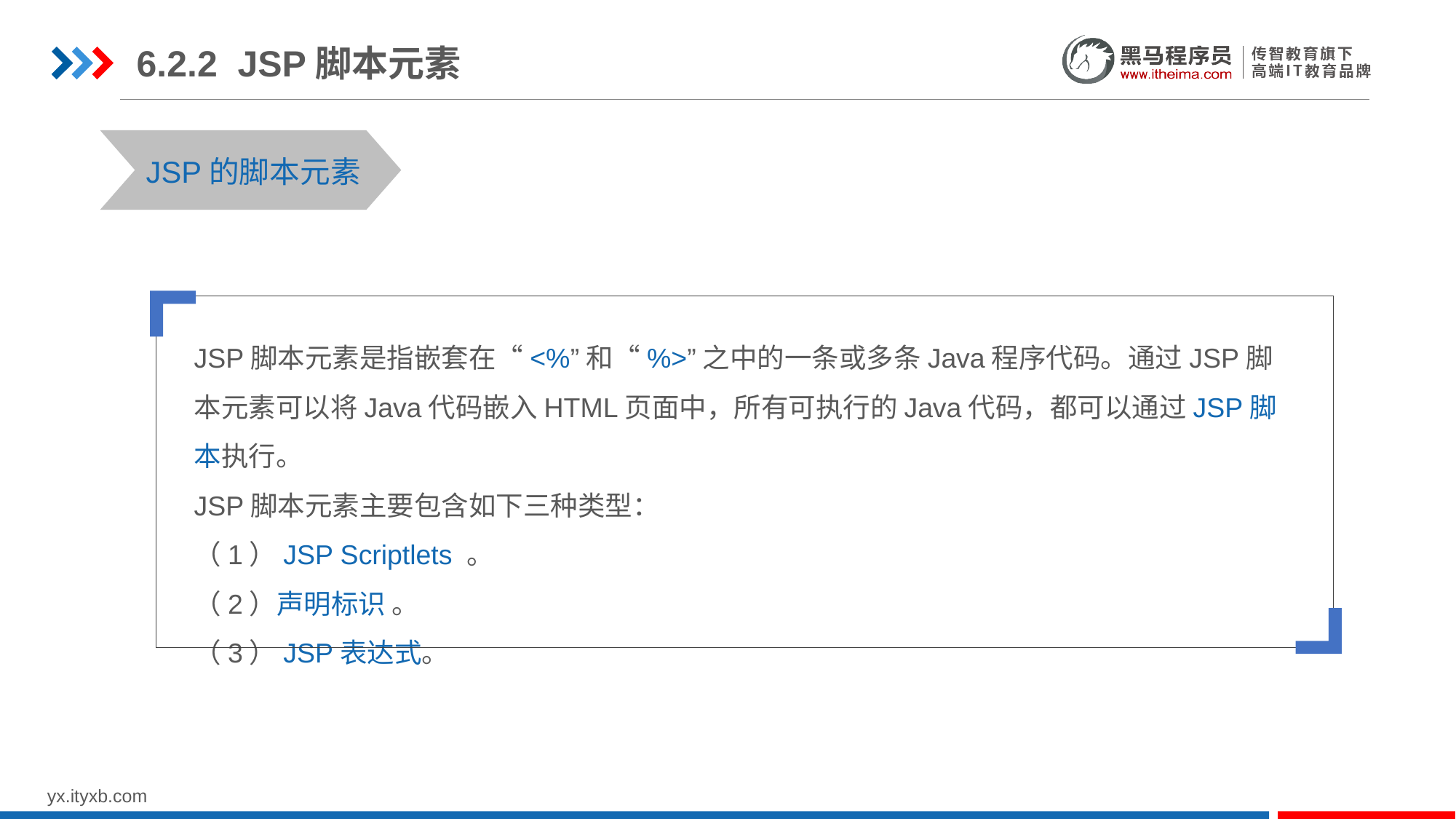

6.2.2  JSP脚本元素

JSP的脚本元素

JSP脚本元素是指嵌套在“<%”和“%>”之中的一条或多条Java程序代码。通过JSP脚本元素可以将Java代码嵌入HTML页面中，所有可执行的Java代码，都可以通过JSP脚本执行。
JSP脚本元素主要包含如下三种类型：
（1）JSP Scriptlets 。
（2）声明标识 。
（3）JSP表达式。